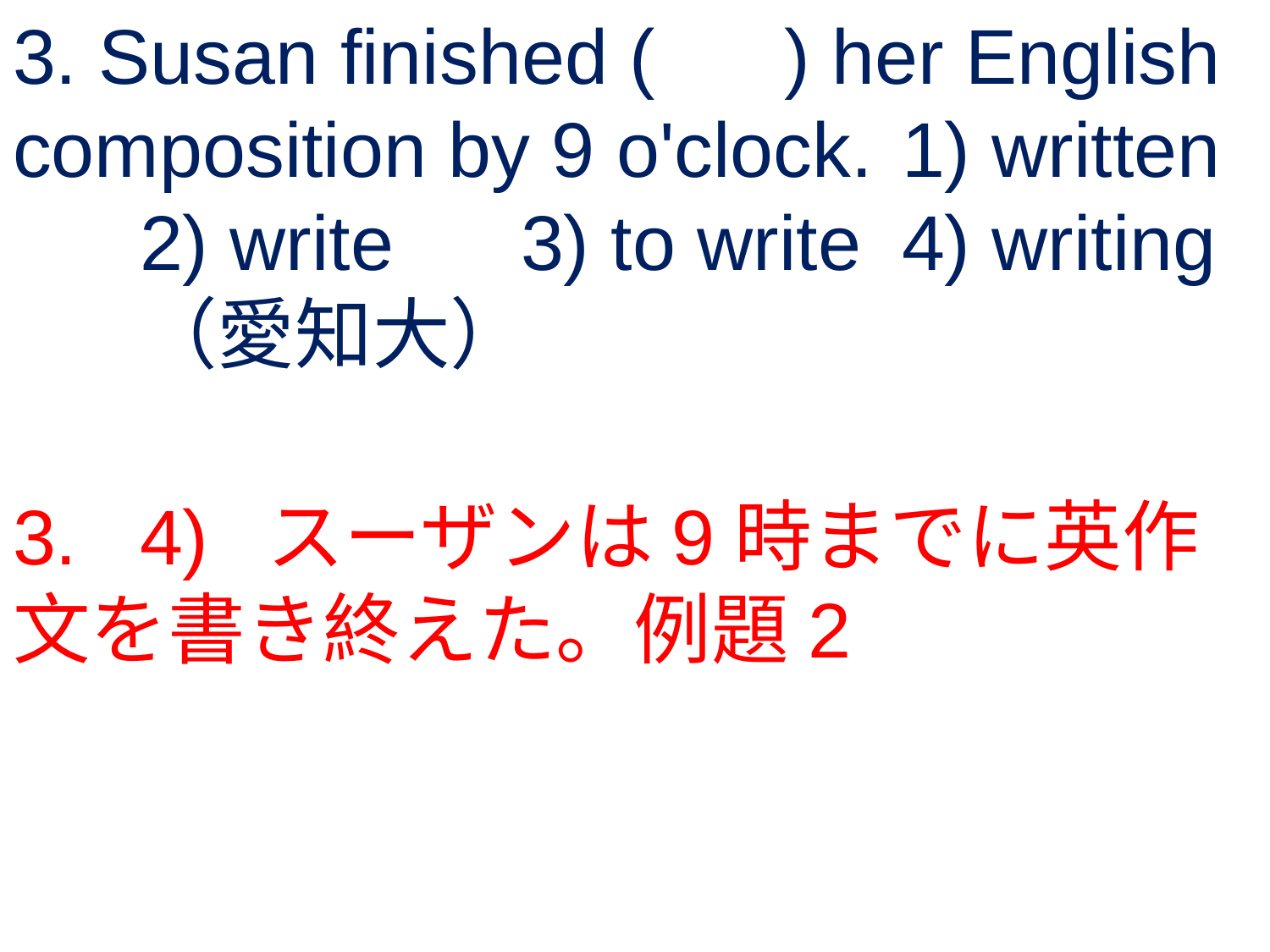

# 3. Susan finished (      ) her English composition by 9 o'clock.	1) written	2) write	3) to write	4) writing	（愛知大）
3.	4) 	スーザンは9時までに英作文を書き終えた。例題2